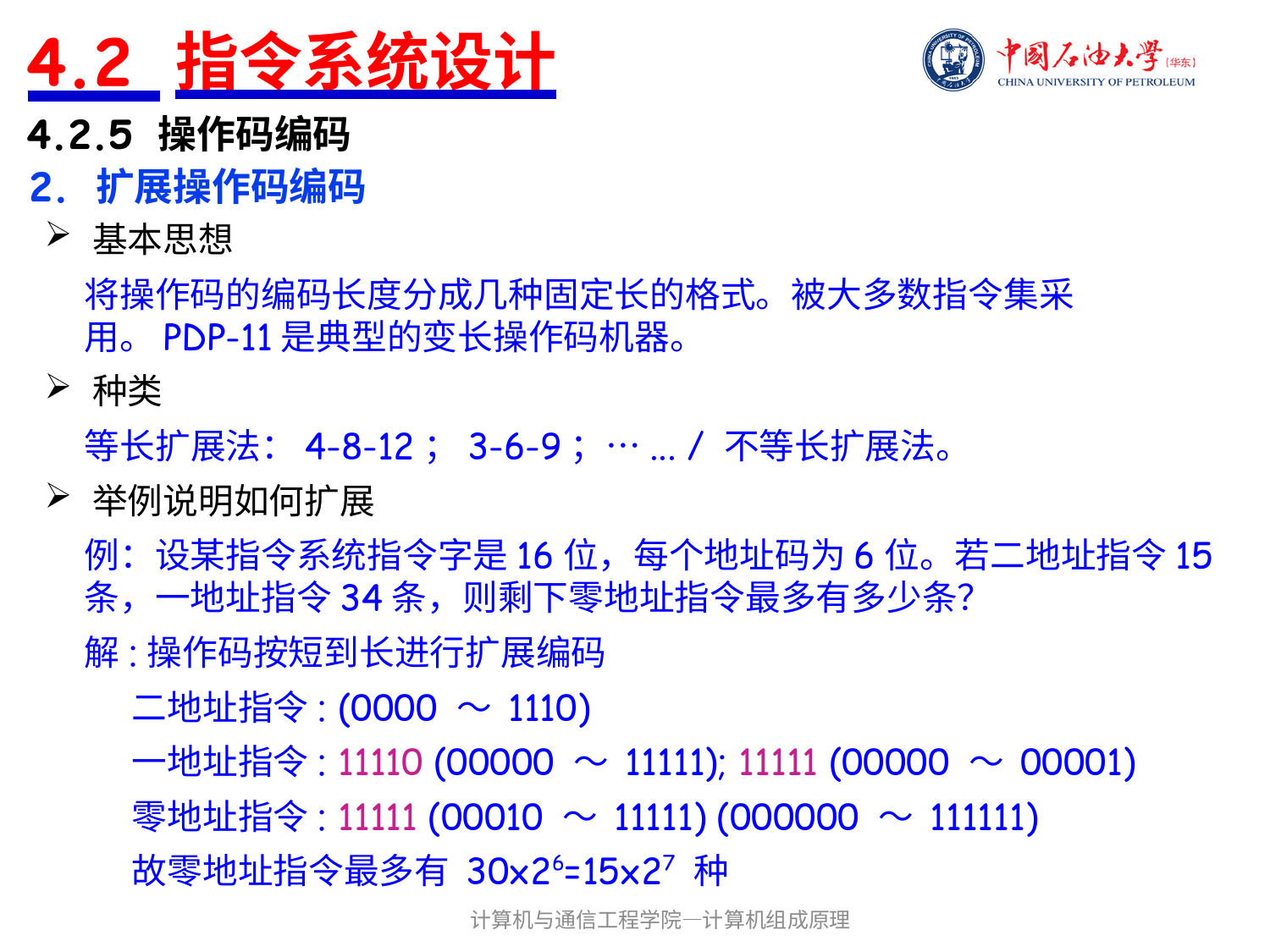

# 4.2 指令系统设计
4.2.5 操作码编码
2. 扩展操作码编码
基本思想
将操作码的编码长度分成几种固定长的格式。被大多数指令集采用。PDP-11是典型的变长操作码机器。
种类
    等长扩展法：4-8-12；3-6-9；…... / 不等长扩展法。
举例说明如何扩展
例：设某指令系统指令字是16位，每个地址码为6位。若二地址指令15条，一地址指令34条，则剩下零地址指令最多有多少条？
解:操作码按短到长进行扩展编码
     二地址指令: (0000 ～ 1110)
     一地址指令: 11110 (00000 ～ 11111); 11111 (00000 ～ 00001)
     零地址指令: 11111 (00010 ～ 11111) (000000 ～ 111111)
     故零地址指令最多有 30x26=15x27 种
计算机与通信工程学院—计算机组成原理
51